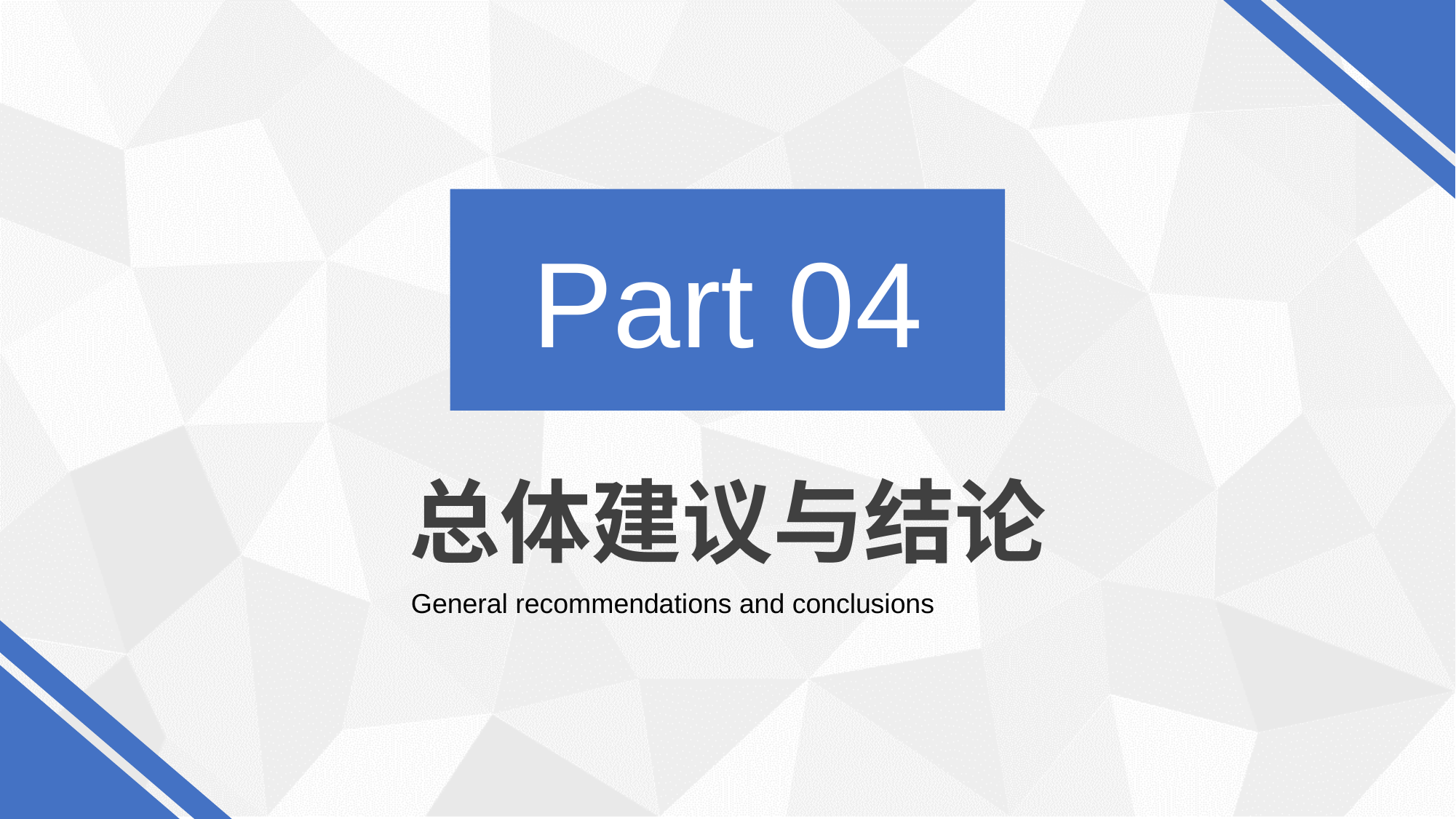

Part 04
总体建议与结论
General recommendations and conclusions